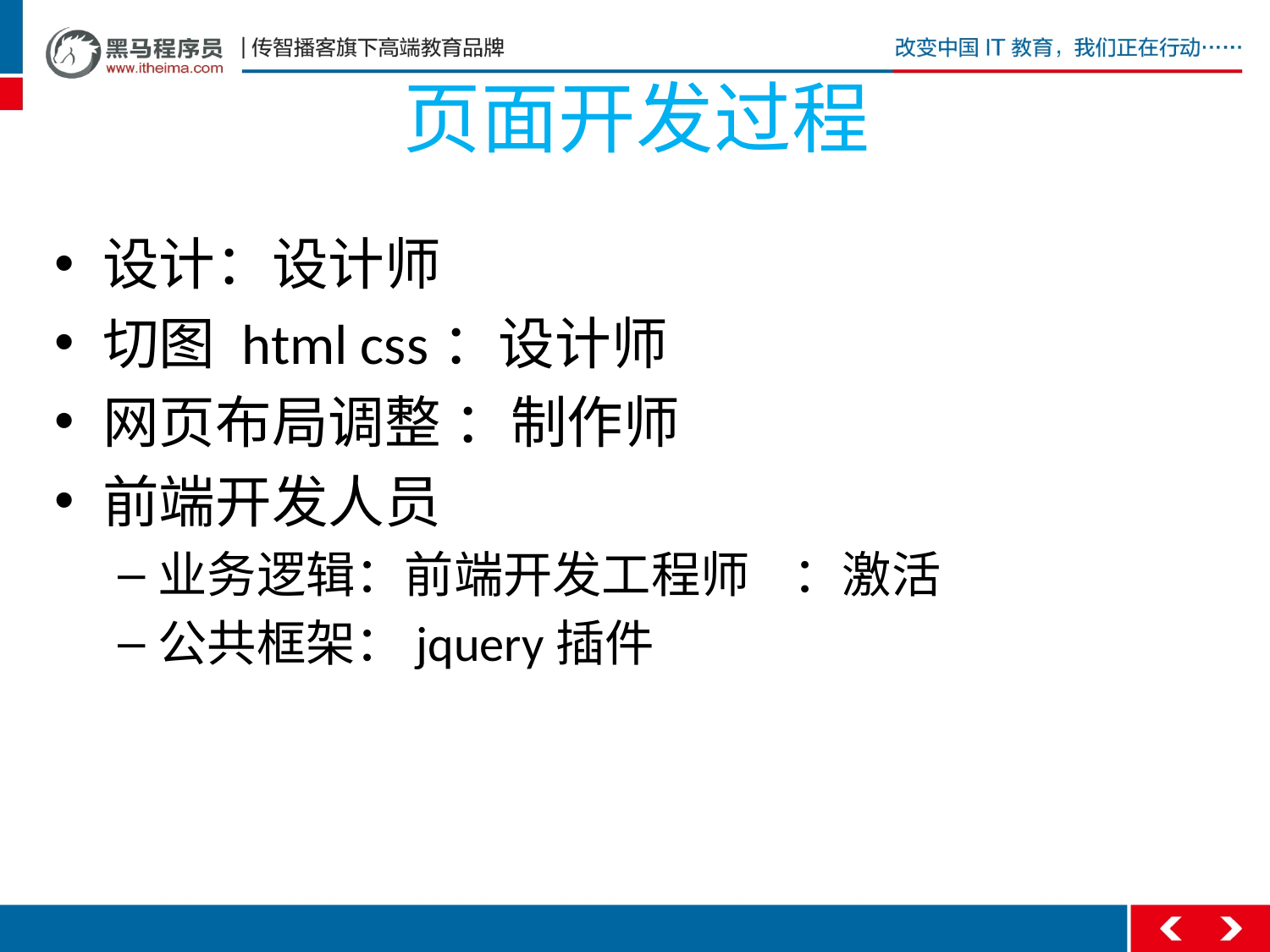

# 页面开发过程
设计：设计师
切图 html css：设计师
网页布局调整 ：制作师
前端开发人员
业务逻辑：前端开发工程师	：激活
公共框架：jquery插件